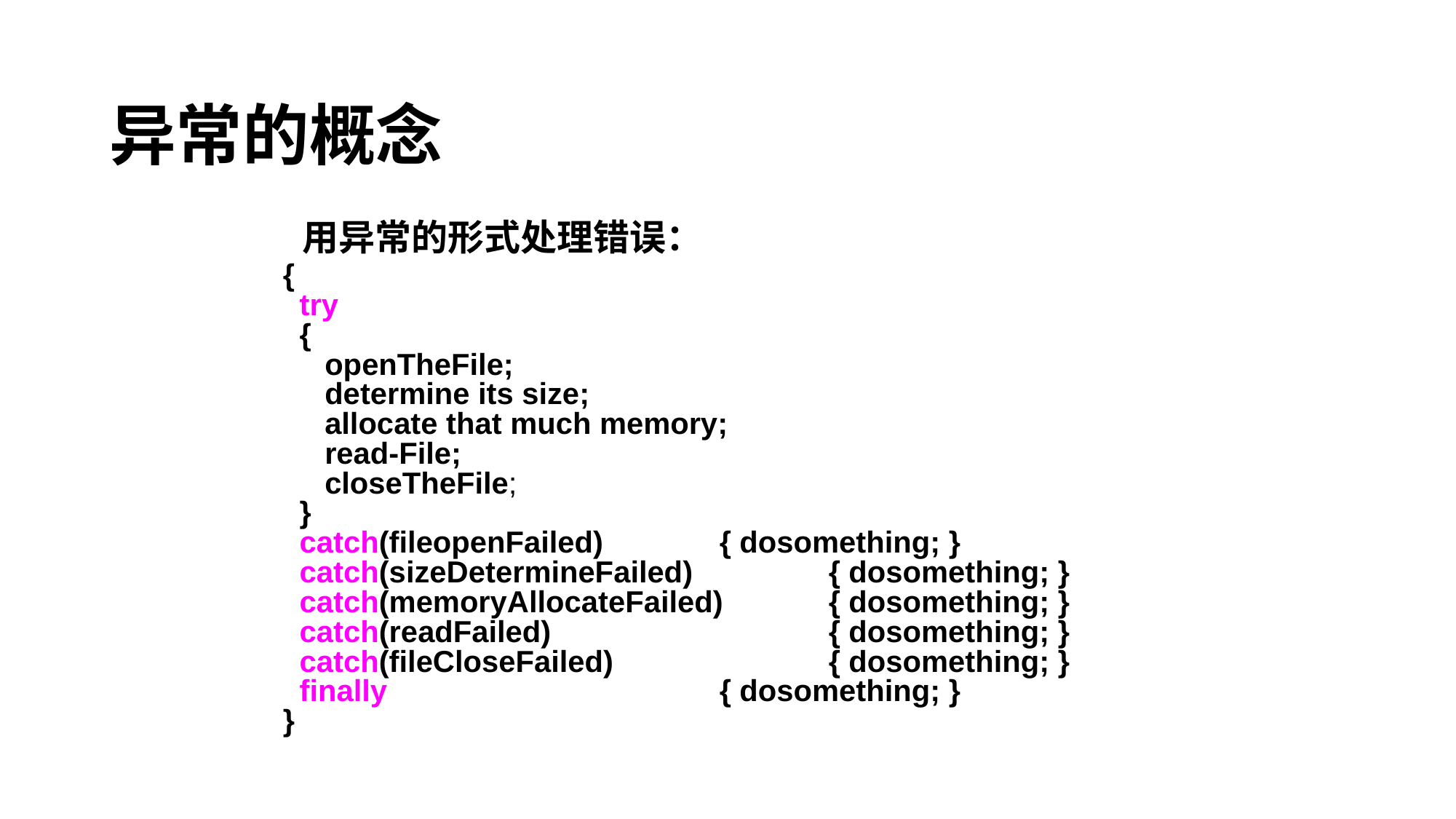

异常的概念
 用异常的形式处理错误：
{
  try
  {
     openTheFile;
     determine its size;
     allocate that much memory;
     read-File;
     closeTheFile;
  }
  catch(fileopenFailed)		{ dosomething; }
  catch(sizeDetermineFailed)		{ dosomething; }
  catch(memoryAllocateFailed)	{ dosomething; }
  catch(readFailed)			{ dosomething; }
  catch(fileCloseFailed)		{ dosomething; }
  finally				{ dosomething; }
}